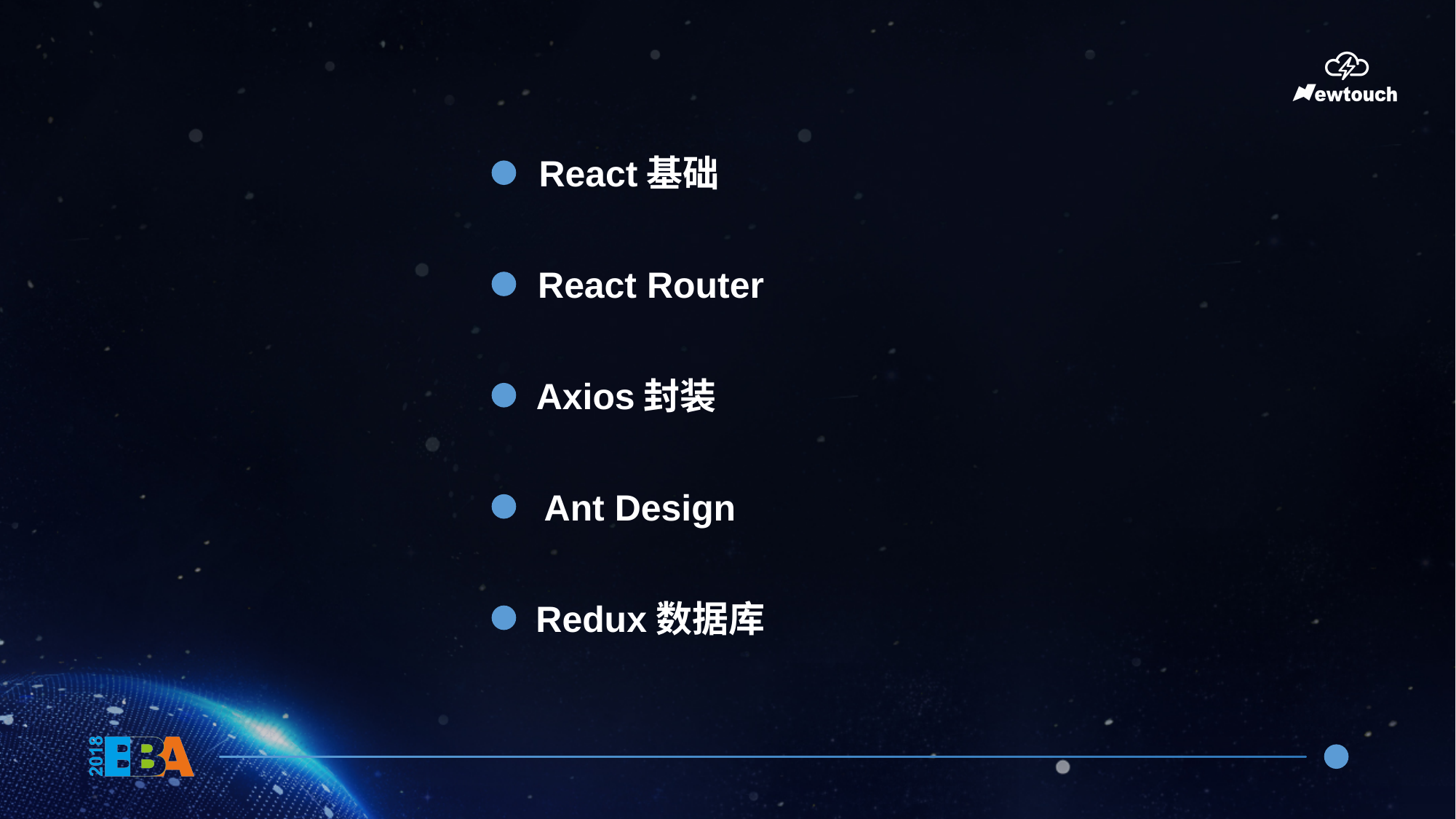

React基础

     React Router

    Axios封装

        Ant Design

     Redux数据库